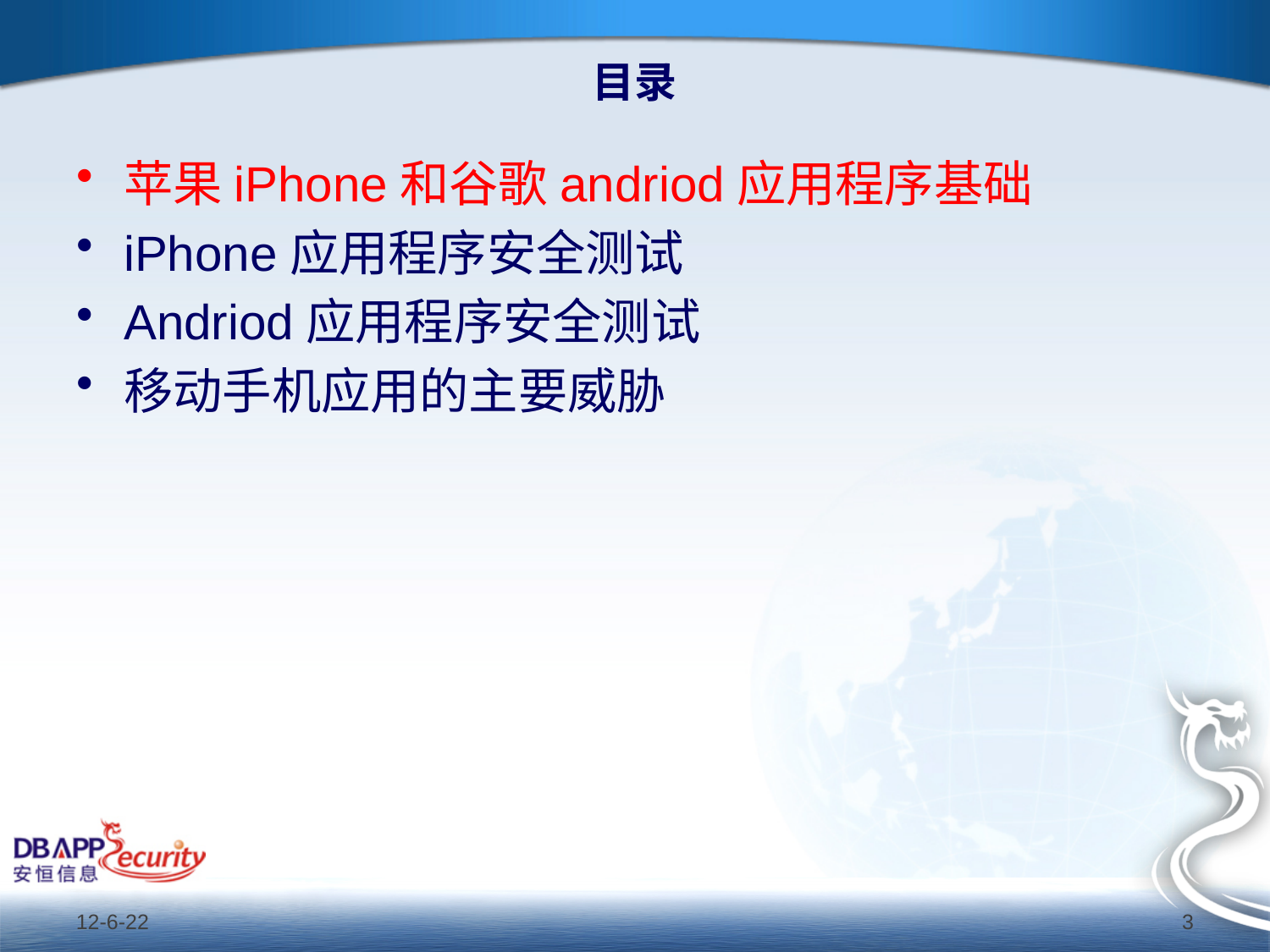

# 目录
苹果iPhone和谷歌andriod应用程序基础
iPhone应用程序安全测试
Andriod应用程序安全测试
移动手机应用的主要威胁